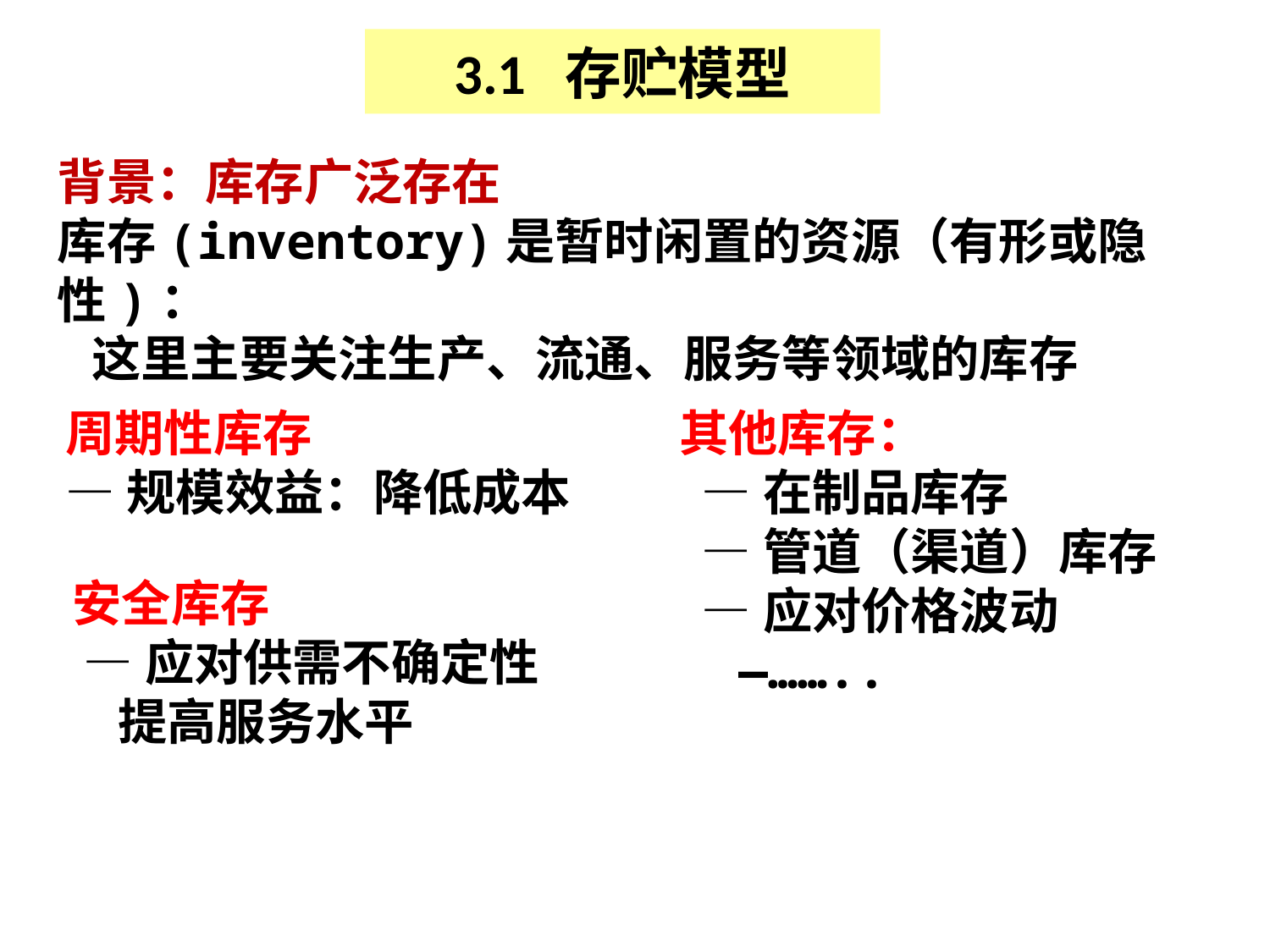

3.1  存贮模型
背景：库存广泛存在
库存(inventory)是暂时闲置的资源（有形或隐性)：
  这里主要关注生产、流通、服务等领域的库存
周期性库存
—规模效益：降低成本
其他库存：
  —在制品库存
  —管道（渠道）库存
  —应对价格波动
  —……..

安全库存
 —应对供需不确定性
   提高服务水平